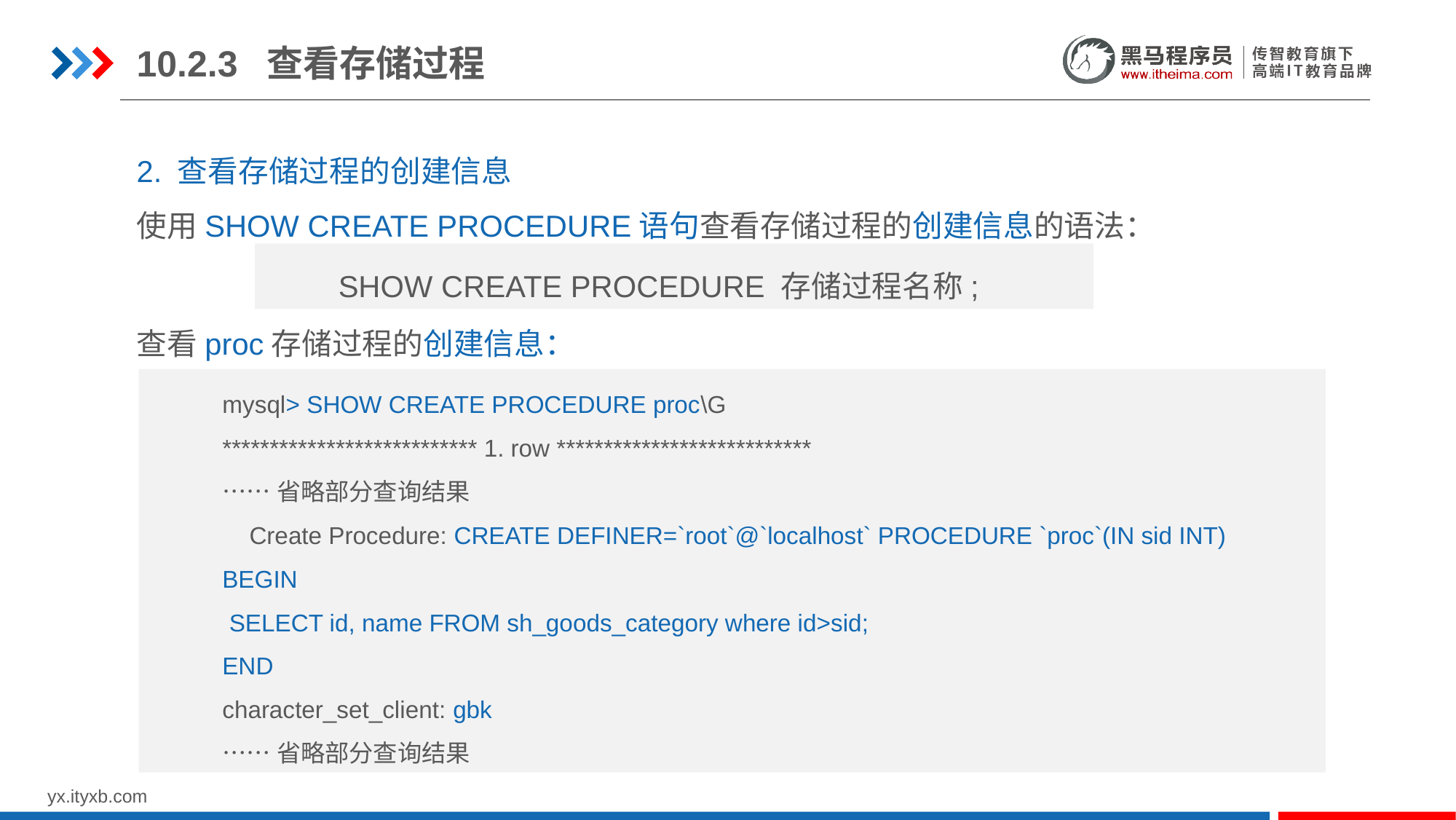

10.2.3  查看存储过程
2. 查看存储过程的创建信息
使用SHOW CREATE PROCEDURE语句查看存储过程的创建信息的语法：
SHOW CREATE PROCEDURE 存储过程名称;
查看proc存储过程的创建信息：
mysql> SHOW CREATE PROCEDURE proc\G
*************************** 1. row ***************************
……省略部分查询结果
    Create Procedure: CREATE DEFINER=`root`@`localhost` PROCEDURE `proc`(IN sid INT)
BEGIN
 SELECT id, name FROM sh_goods_category where id>sid;
END
character_set_client: gbk
……省略部分查询结果